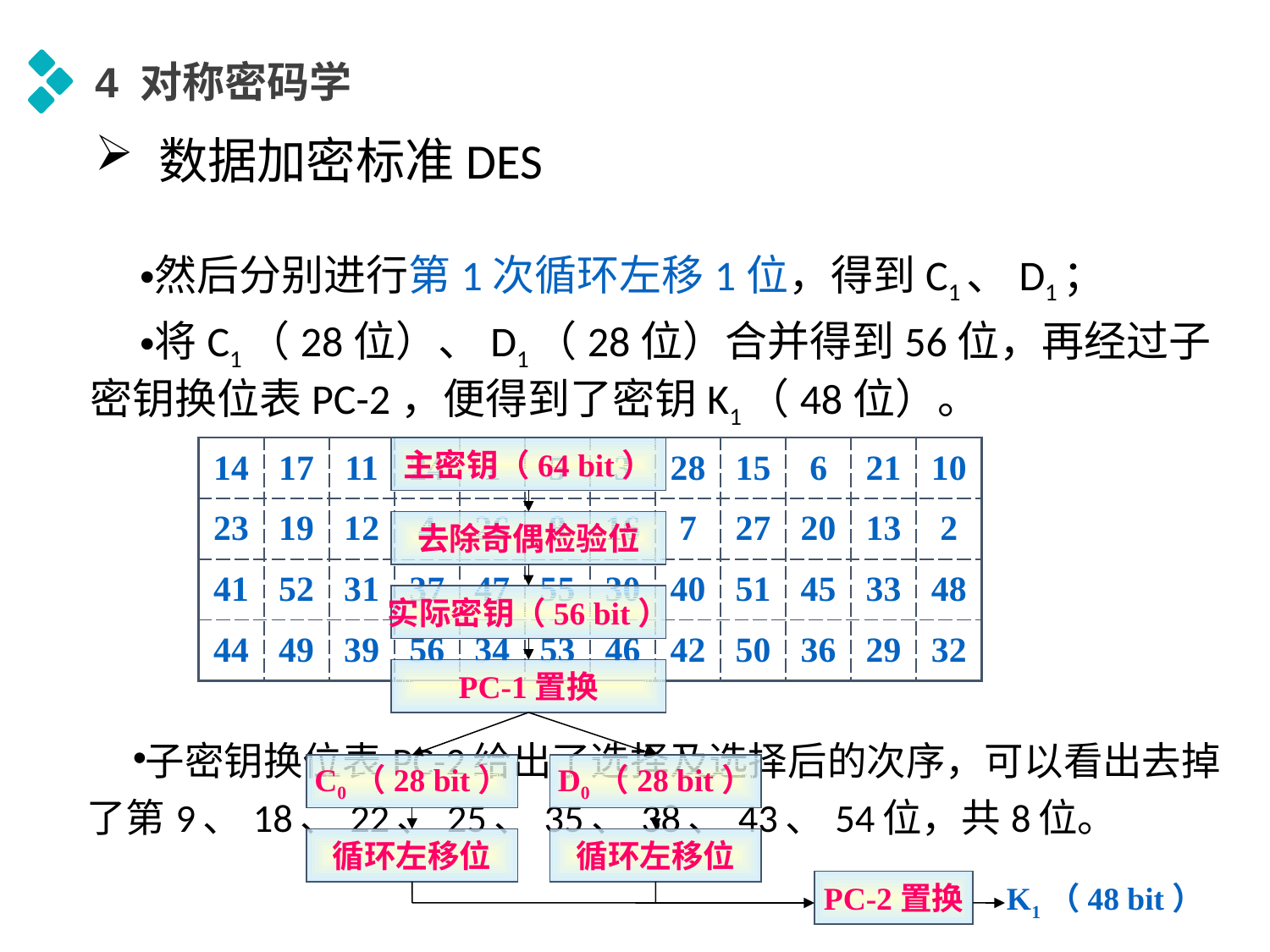

4 对称密码学

数据加密标准DES
然后分别进行第1次循环左移1位，得到C1、D1；
将C1（28位）、D1（28位）合并得到56位，再经过子密钥换位表PC-2，便得到了密钥K1（48位）。
| 14 | 17 | 11 | 24 | 1 | 5 | 3 | 28 | 15 | 6 | 21 | 10 |
| --- | --- | --- | --- | --- | --- | --- | --- | --- | --- | --- | --- |
| 23 | 19 | 12 | 4 | 26 | 8 | 16 | 7 | 27 | 20 | 13 | 2 |
| 41 | 52 | 31 | 37 | 47 | 55 | 30 | 40 | 51 | 45 | 33 | 48 |
| 44 | 49 | 39 | 56 | 34 | 53 | 46 | 42 | 50 | 36 | 29 | 32 |
主密钥（64 bit）
去除奇偶检验位
实际密钥（56 bit）
PC-1置换
子密钥换位表PC-2给出了选择及选择后的次序，可以看出去掉了第9、18、22、25、35、38、43、54位，共8位。
C0（28 bit）
D0（28 bit）
循环左移位
循环左移位
PC-2置换
K1（48 bit）